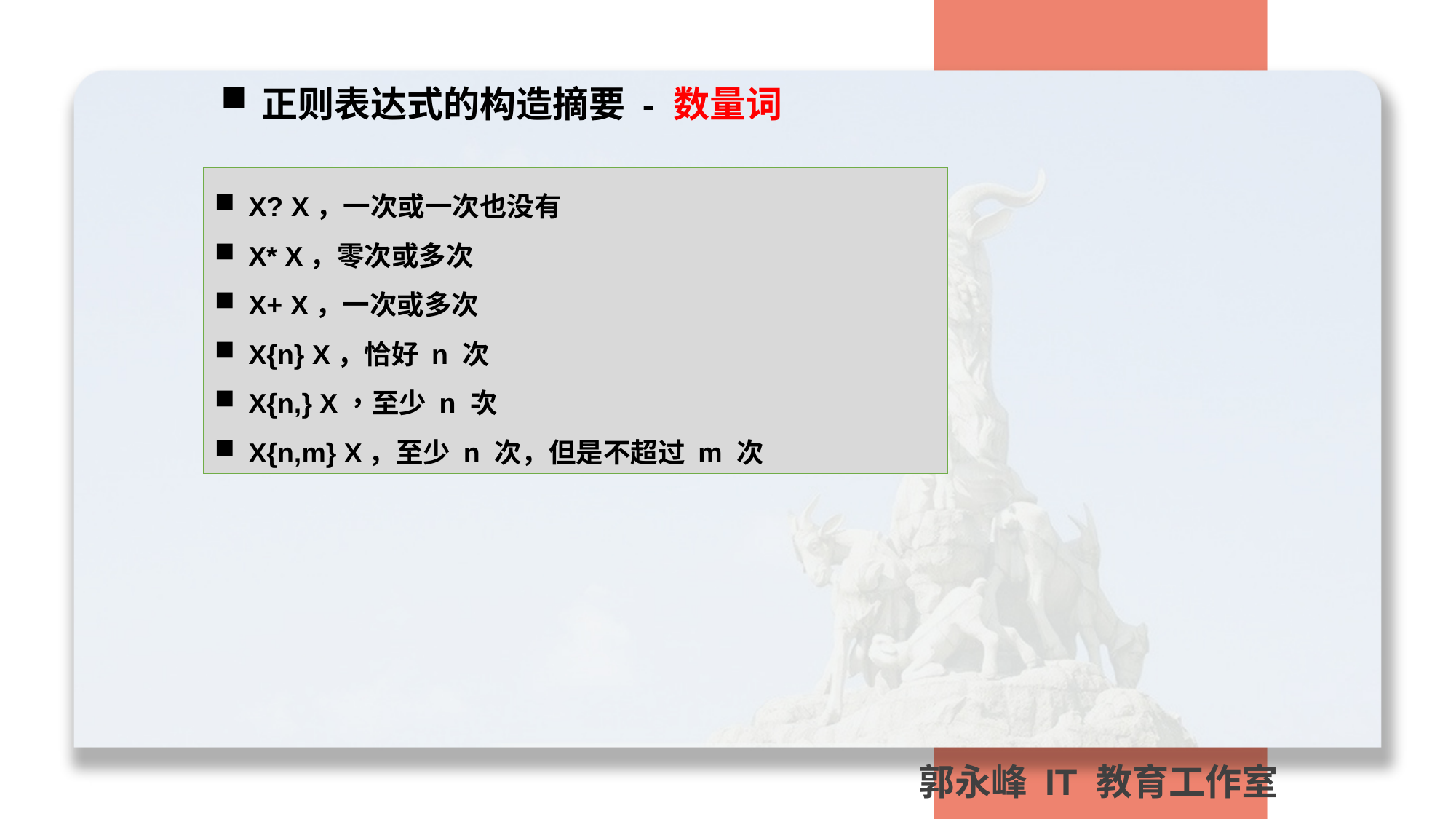

正则表达式的构造摘要 - 数量词
X? X，一次或一次也没有
X* X，零次或多次
X+ X，一次或多次
X{n} X，恰好 n 次
X{n,} X，至少 n 次
X{n,m} X，至少 n 次，但是不超过 m 次